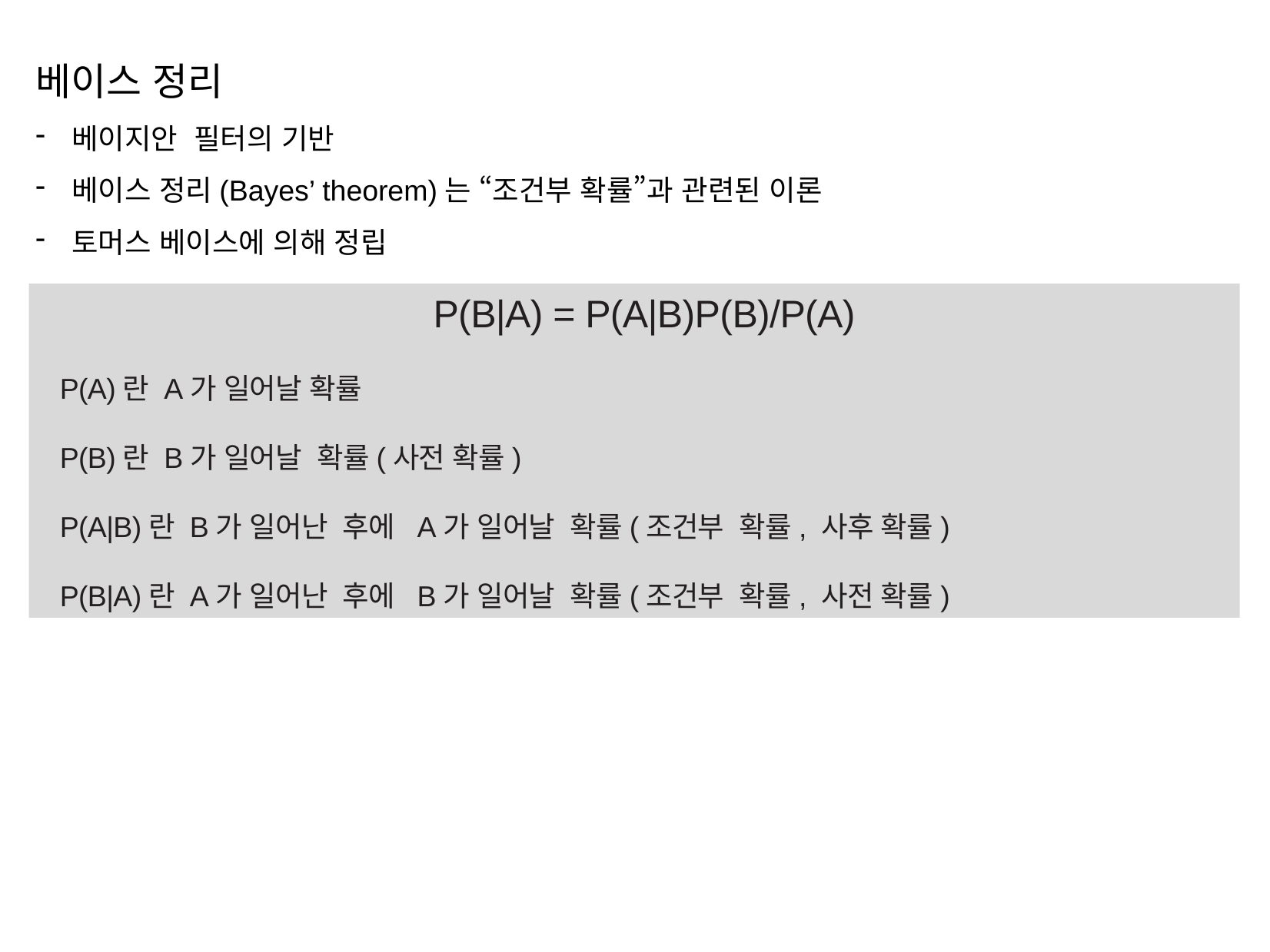

베이스 정리
베이지안  필터의 기반
베이스 정리(Bayes’ theorem)는 “조건부 확률”과 관련된 이론
토머스 베이스에 의해 정립
P(B|A) = P(A|B)P(B)/P(A)

P(A)란 A가 일어날 확률

P(B)란 B가 일어날  확률(사전 확률)

P(A|B)란 B가 일어난  후에  A가 일어날  확률(조건부  확률, 사후 확률)

P(B|A)란 A가 일어난  후에  B가 일어날  확률(조건부  확률, 사전 확률)